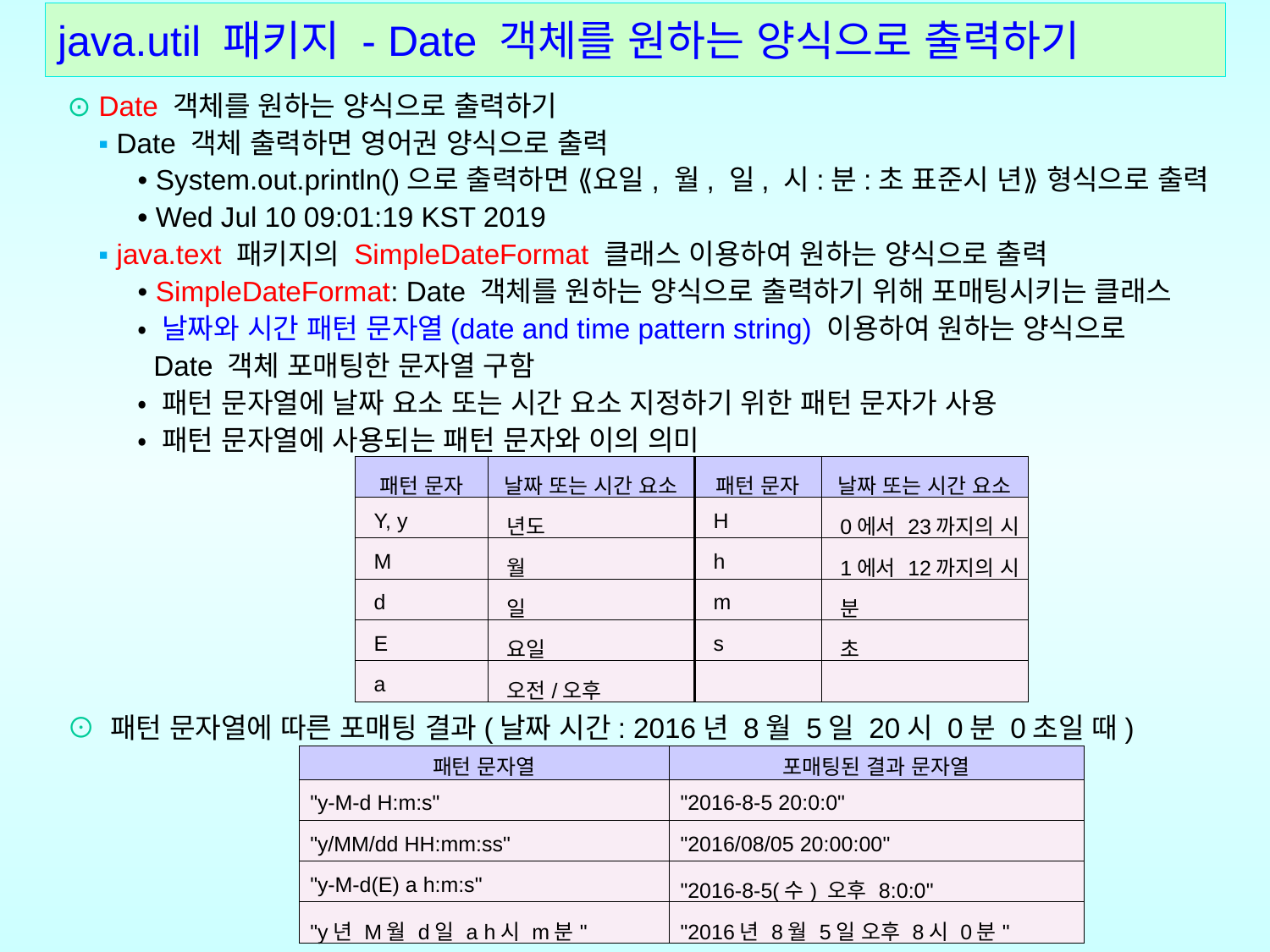

# java.util 패키지 - Date 객체를 원하는 양식으로 출력하기
⊙ Date 객체를 원하는 양식으로 출력하기
    ▪ Date 객체 출력하면 영어권 양식으로 출력
         • System.out.println()으로 출력하면 ⟪요일, 월, 일, 시:분:초 표준시 년⟫ 형식으로 출력
         • Wed Jul 10 09:01:19 KST 2019
    ▪ java.text 패키지의 SimpleDateFormat 클래스 이용하여 원하는 양식으로 출력
         • SimpleDateFormat: Date 객체를 원하는 양식으로 출력하기 위해 포매팅시키는 클래스
         • 날짜와 시간 패턴 문자열(date and time pattern string) 이용하여 원하는 양식으로
           Date 객체 포매팅한 문자열 구함
         • 패턴 문자열에 날짜 요소 또는 시간 요소 지정하기 위한 패턴 문자가 사용
         • 패턴 문자열에 사용되는 패턴 문자와 이의 의미

⊙ 패턴 문자열에 따른 포매팅 결과(날짜 시간: 2016년 8월 5일 20시 0분 0초일 때)
| 패턴 문자 | 날짜 또는 시간 요소 | 패턴 문자 | 날짜 또는 시간 요소 |
| --- | --- | --- | --- |
| Y, y | 년도 | H | 0에서 23까지의 시 |
| M | 월 | h | 1에서 12까지의 시 |
| d | 일 | m | 분 |
| E | 요일 | s | 초 |
| a | 오전/오후 |  |  |
| 패턴 문자열 | 포매팅된 결과 문자열 |
| --- | --- |
| "y-M-d H:m:s" | "2016-8-5 20:0:0" |
| "y/MM/dd HH:mm:ss" | "2016/08/05 20:00:00" |
| "y-M-d(E) a h:m:s" | "2016-8-5(수) 오후 8:0:0" |
| "y년 M월 d일 a h시 m분" | "2016년 8월 5일 오후 8시 0분" |